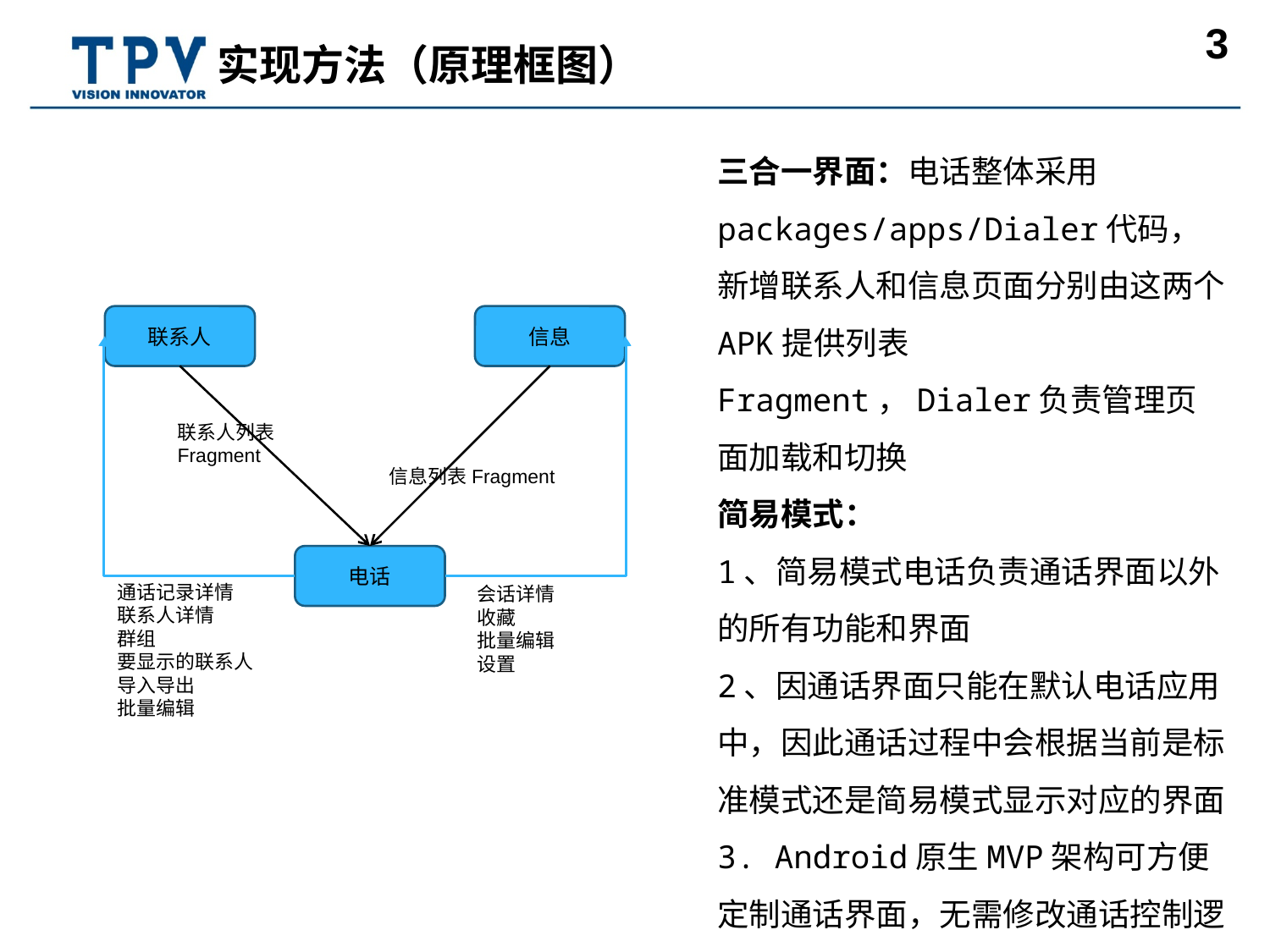

实现方法（原理框图）
三合一界面：电话整体采用packages/apps/Dialer代码，新增联系人和信息页面分别由这两个APK提供列表Fragment，Dialer负责管理页面加载和切换
简易模式：
1、简易模式电话负责通话界面以外的所有功能和界面
2、因通话界面只能在默认电话应用中，因此通话过程中会根据当前是标准模式还是简易模式显示对应的界面
3. Android原生MVP架构可方便定制通话界面，无需修改通话控制逻辑
联系人
信息
联系人列表Fragment
信息列表Fragment
电话
通话记录详情
联系人详情
群组
要显示的联系人
导入导出
批量编辑
会话详情
收藏
批量编辑
设置